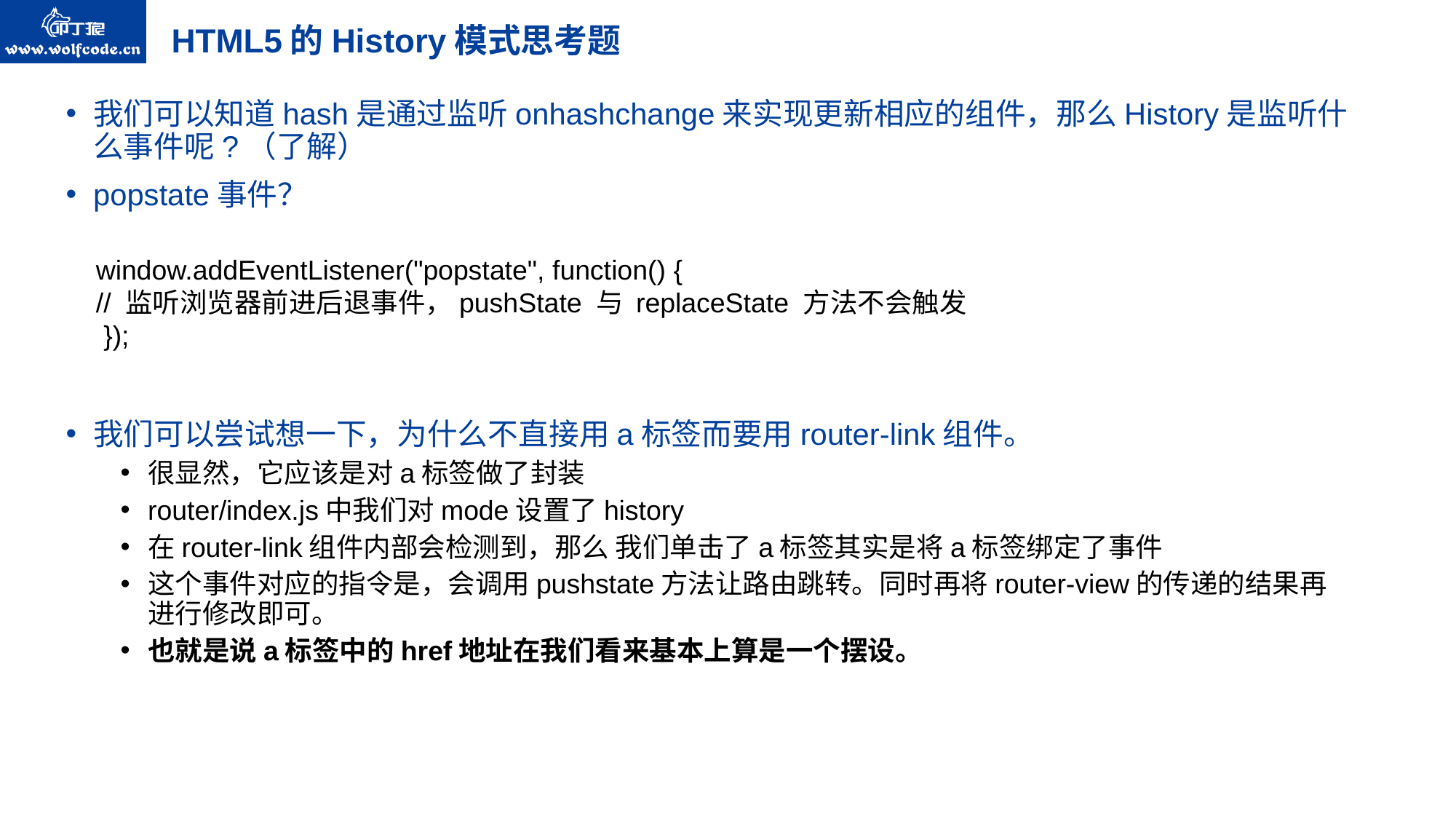

# HTML5的History模式思考题
我们可以知道hash是通过监听onhashchange来实现更新相应的组件，那么History是监听什么事件呢?（了解）
popstate事件？

我们可以尝试想一下，为什么不直接用a标签而要用router-link组件。
很显然，它应该是对a标签做了封装
router/index.js中我们对mode设置了history
在router-link组件内部会检测到，那么 我们单击了a标签其实是将a标签绑定了事件
这个事件对应的指令是，会调用pushstate方法让路由跳转。同时再将router-view的传递的结果再进行修改即可。
也就是说a标签中的href地址在我们看来基本上算是一个摆设。
window.addEventListener("popstate", function() {
// 监听浏览器前进后退事件，pushState 与 replaceState 方法不会触发
 });